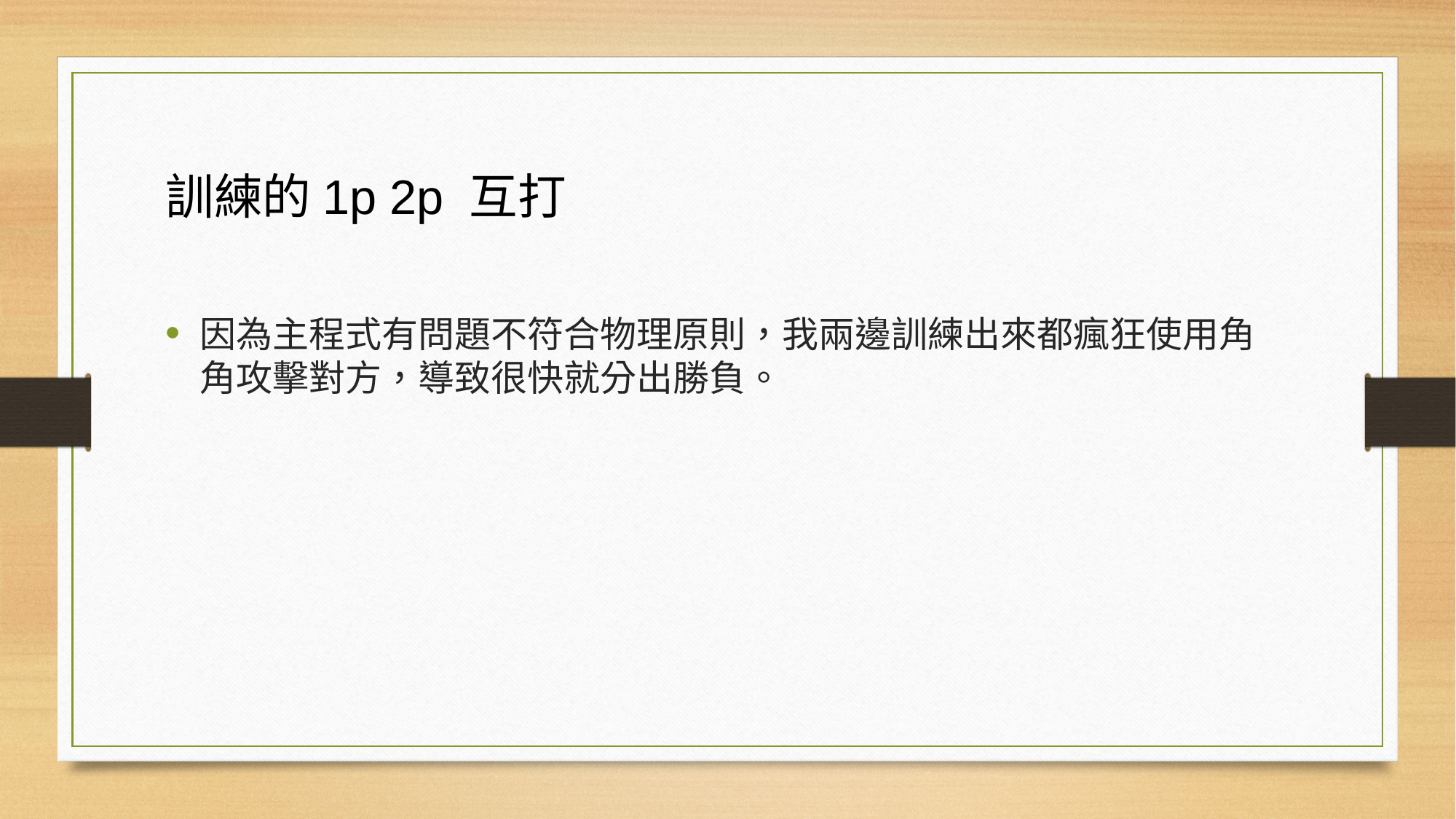

# 訓練的1p 2p 互打
因為主程式有問題不符合物理原則，我兩邊訓練出來都瘋狂使用角角攻擊對方，導致很快就分出勝負。